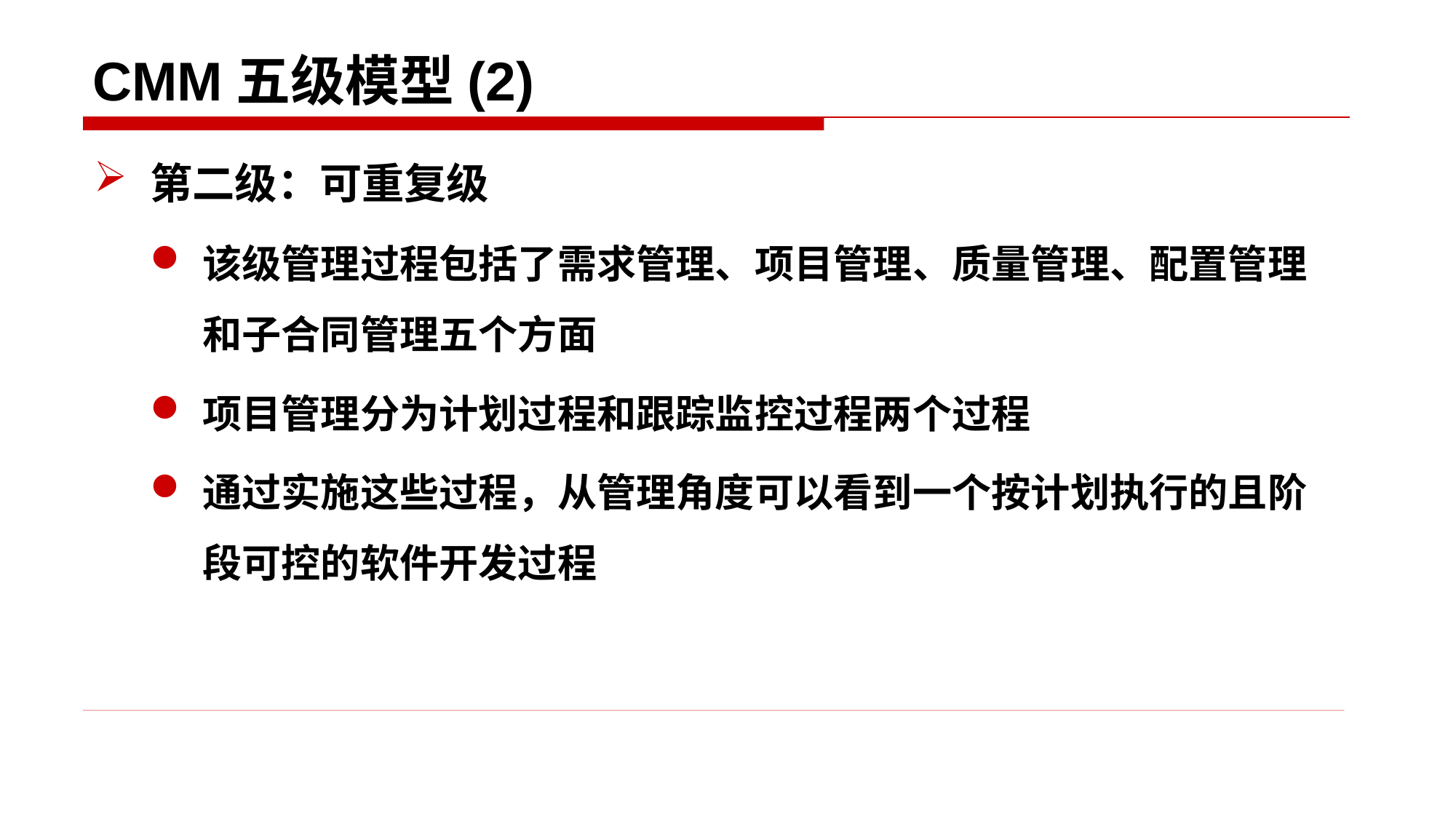

# CMM五级模型(2)
第二级：可重复级
该级管理过程包括了需求管理、项目管理、质量管理、配置管理和子合同管理五个方面
项目管理分为计划过程和跟踪监控过程两个过程
通过实施这些过程，从管理角度可以看到一个按计划执行的且阶段可控的软件开发过程